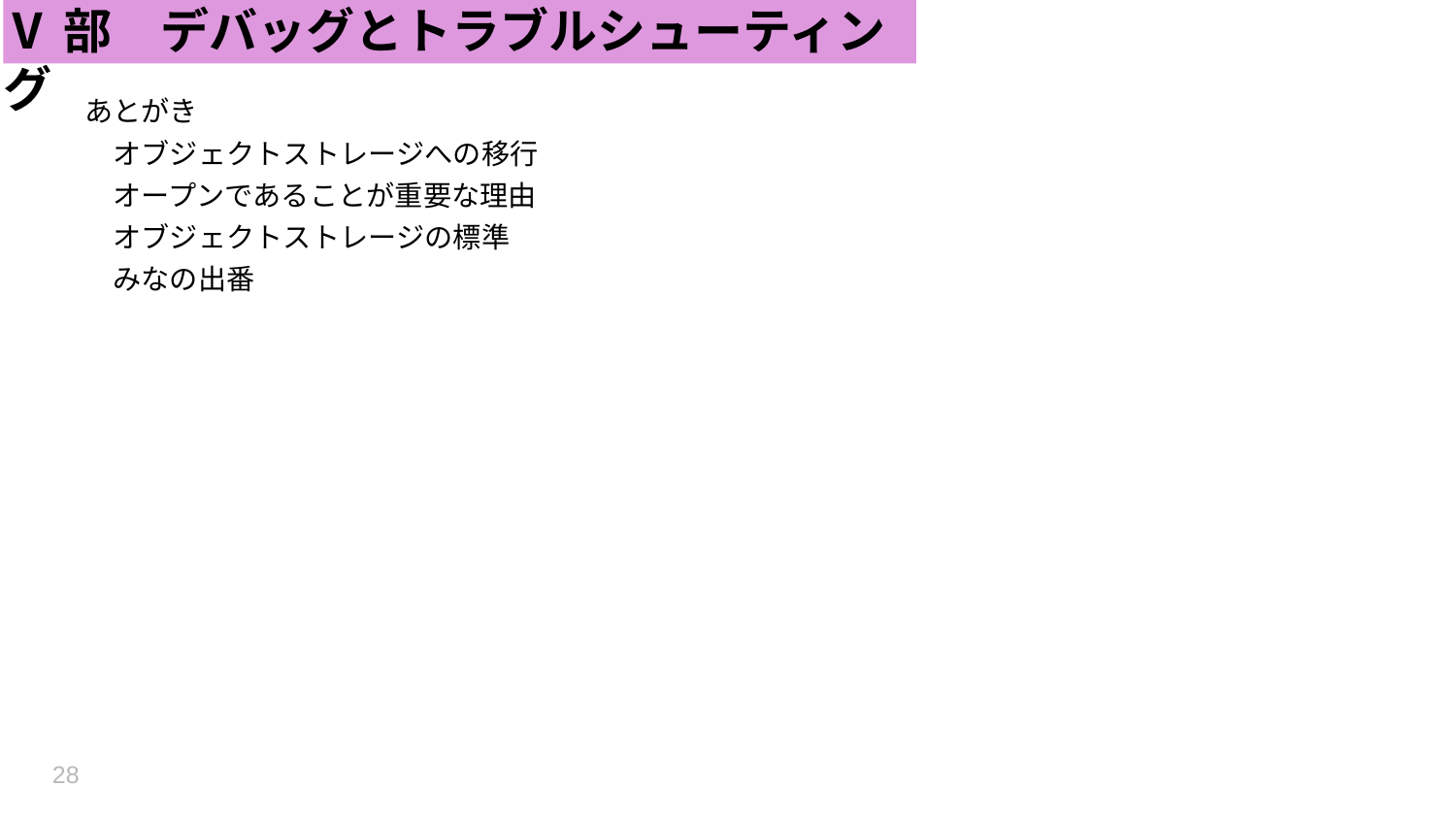

# Ⅴ部　デバッグとトラブルシューティング

　あとがき
　　オブジェクトストレージへの移行
　　オープンであることが重要な理由
　　オブジェクトストレージの標準
　　みなの出番